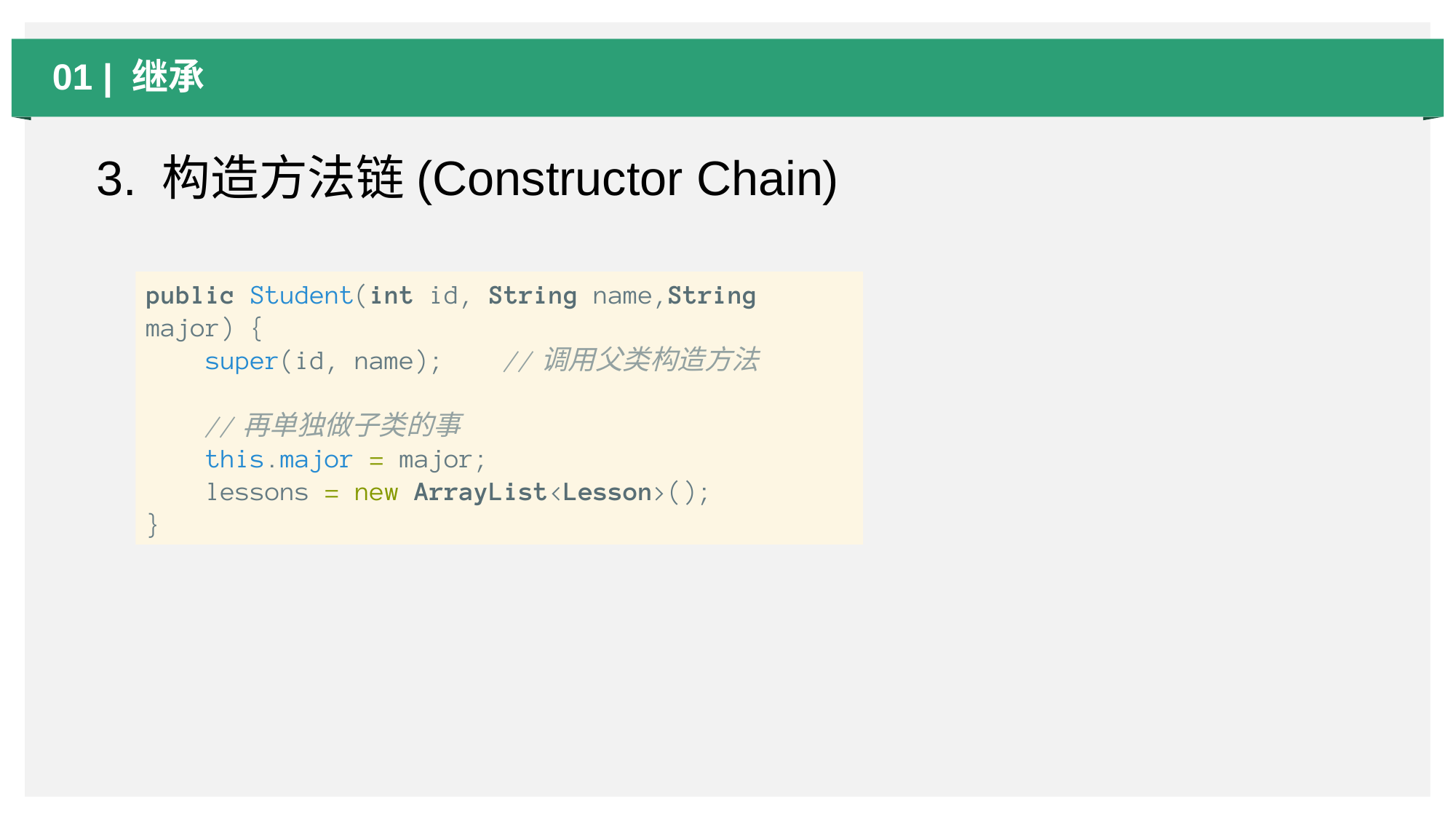

01 | 继承
3. 构造方法链(Constructor Chain)
public Student(int id, String name,String major) {
    super(id, name);    //调用父类构造方法

    //再单独做子类的事
    this.major = major;
    lessons = new ArrayList<Lesson>();
}